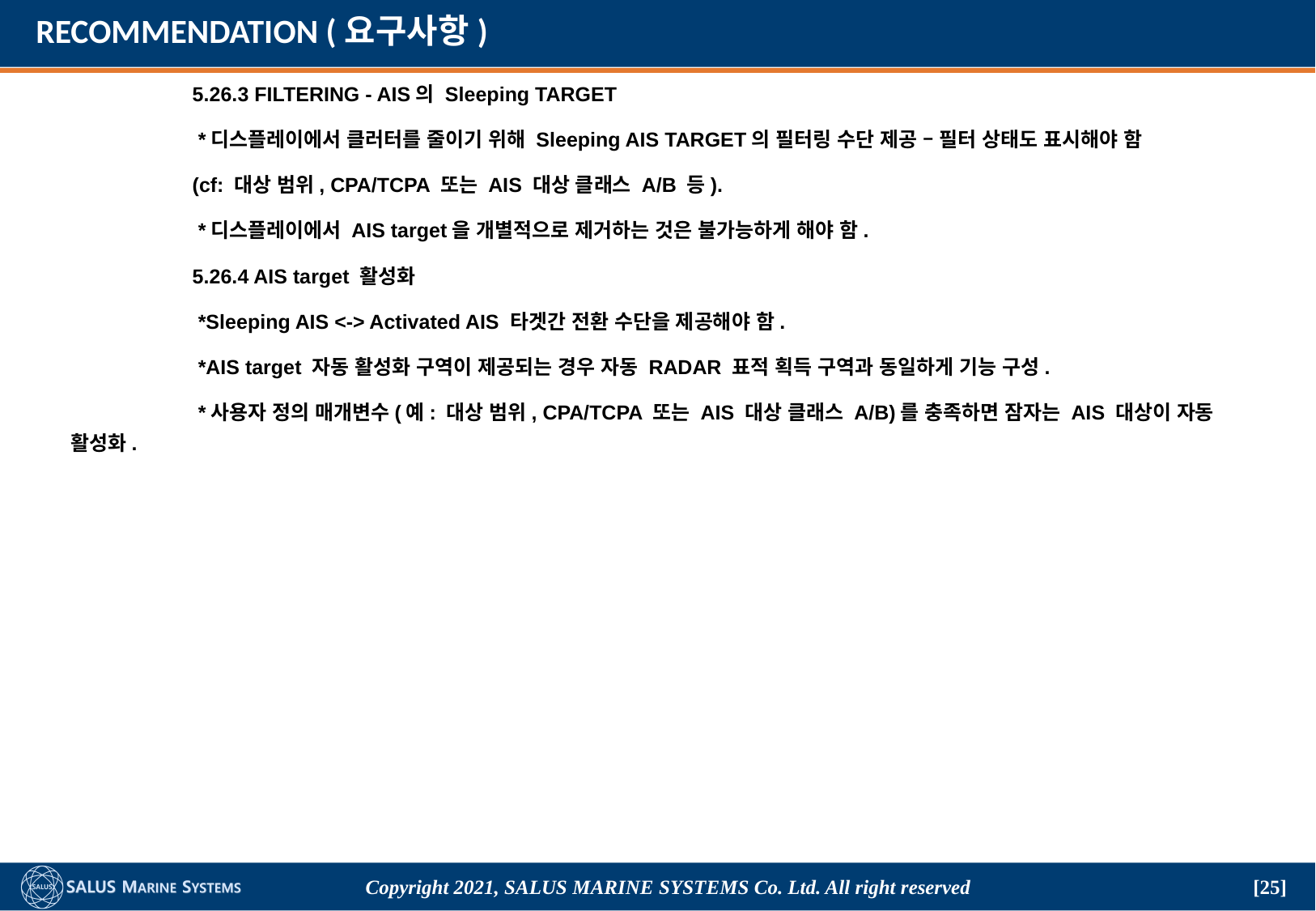

# RECOMMENDATION (요구사항)
	5.26.3 FILTERING - AIS의 Sleeping TARGET
	 *디스플레이에서 클러터를 줄이기 위해 Sleeping AIS TARGET의 필터링 수단 제공 – 필터 상태도 표시해야 함
	(cf: 대상 범위, CPA/TCPA 또는 AIS 대상 클래스 A/B 등).
	 *디스플레이에서 AIS target을 개별적으로 제거하는 것은 불가능하게 해야 함.
	5.26.4 AIS target 활성화
	 *Sleeping AIS <-> Activated AIS 타겟간 전환 수단을 제공해야 함.
	 *AIS target 자동 활성화 구역이 제공되는 경우 자동 RADAR 표적 획득 구역과 동일하게 기능 구성.
	 *사용자 정의 매개변수(예: 대상 범위, CPA/TCPA 또는 AIS 대상 클래스 A/B)를 충족하면 잠자는 AIS 대상이 자동 활성화.

Copyright 2021, SALUS Marine Systems Co. Ltd. All right reserved
[25]